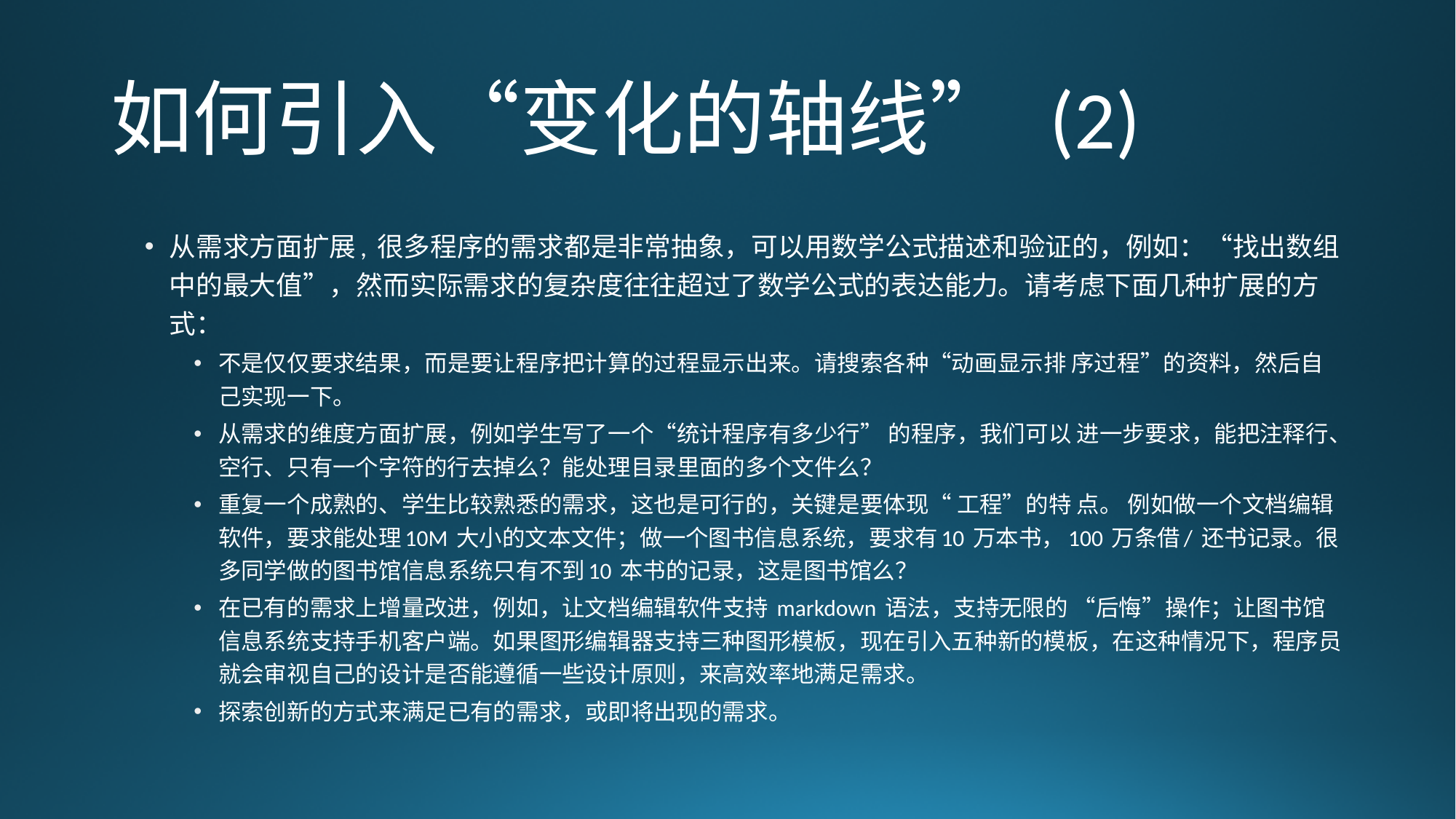

# 如何引入“变化的轴线” (2)
从需求方面扩展, 很多程序的需求都是非常抽象，可以用数学公式描述和验证的，例如：“找出数组中的最大值”，然而实际需求的复杂度往往超过了数学公式的表达能力。请考虑下面几种扩展的方式：
不是仅仅要求结果，而是要让程序把计算的过程显示出来。请搜索各种“动画显示排 序过程”的资料，然后自己实现一下。
从需求的维度方面扩展，例如学生写了一个“统计程序有多少行” 的程序，我们可以 进一步要求，能把注释行、空行、只有一个字符的行去掉么？能处理目录里面的多个文件么？
重复一个成熟的、学生比较熟悉的需求，这也是可行的，关键是要体现“ 工程”的特 点。 例如做一个文档编辑软件，要求能处理10M 大小的文本文件；做一个图书信息系统，要求有10 万本书，100 万条借/ 还书记录。很多同学做的图书馆信息系统只有不到10 本书的记录，这是图书馆么？
在已有的需求上增量改进，例如，让文档编辑软件支持 markdown 语法，支持无限的 “后悔”操作；让图书馆信息系统支持手机客户端。如果图形编辑器支持三种图形模板，现在引入五种新的模板，在这种情况下，程序员就会审视自己的设计是否能遵循一些设计原则，来高效率地满足需求。
探索创新的方式来满足已有的需求，或即将出现的需求。